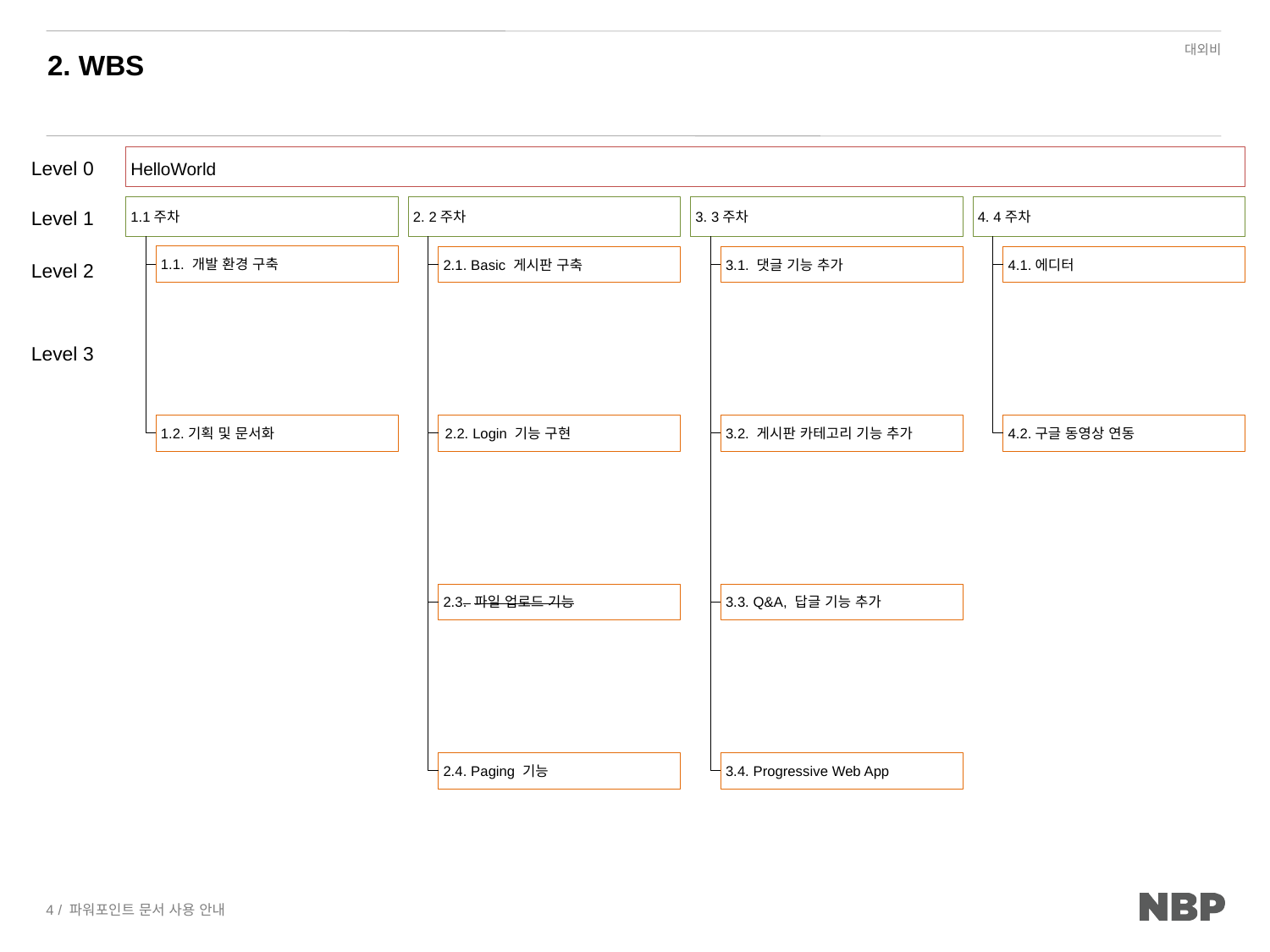

# 2. WBS

HelloWorld
Level 0

1.1주차

2. 2주차

3. 3주차

4. 4주차
Level 1

1.1. 개발 환경 구축

2.1. Basic 게시판 구축

3.1. 댓글 기능 추가

4.1.에디터
Level 2
Level 3

1.2.기획 및 문서화

2.2. Login 기능 구현

3.2. 게시판 카테고리 기능 추가

4.2.구글 동영상 연동

2.3. 파일 업로드 기능

3.3. Q&A, 답글 기능 추가

2.4. Paging 기능

3.4. Progressive Web App